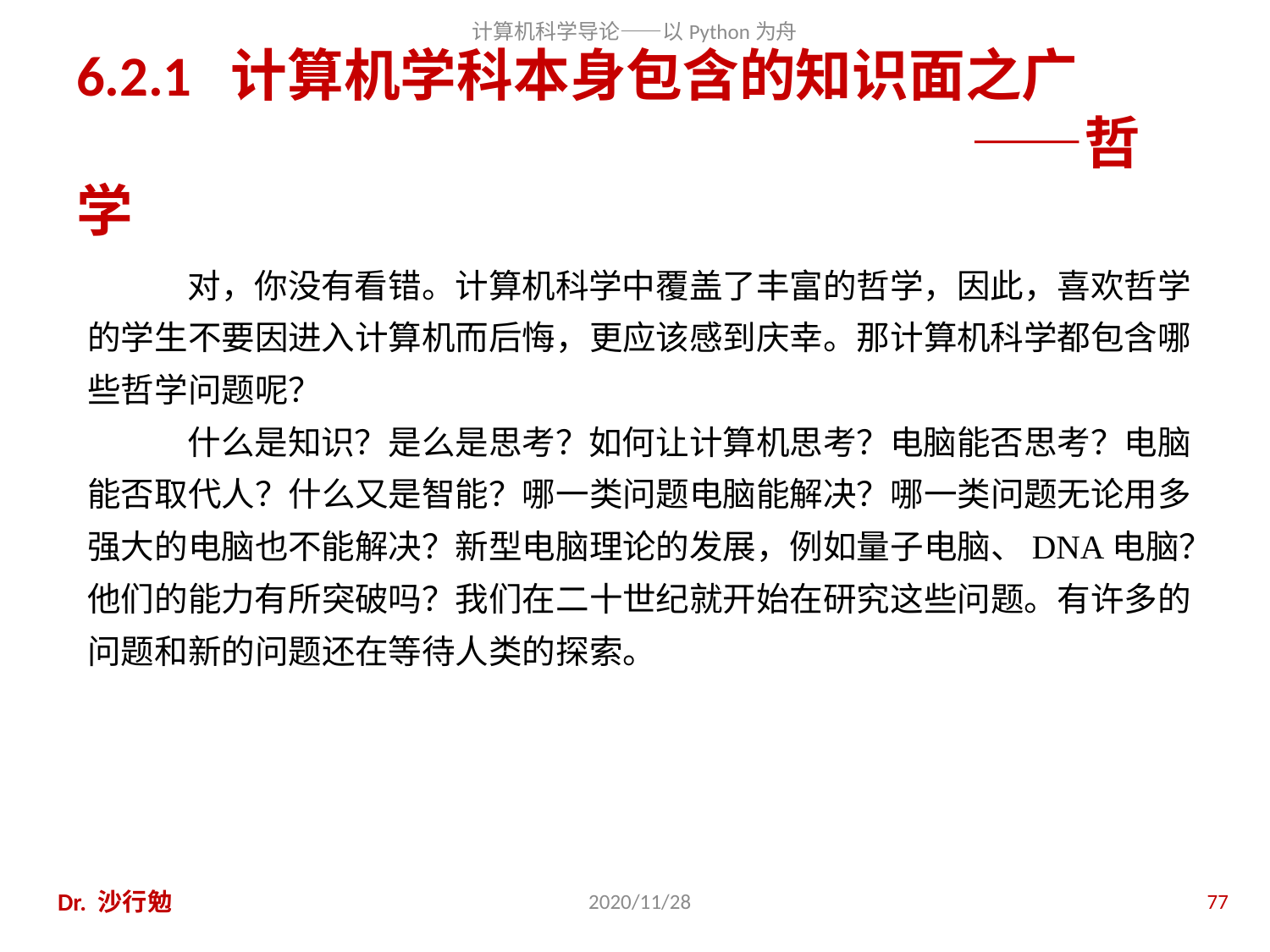

# 6.2.1  计算机学科本身包含的知识面之广 ——哲学
对，你没有看错。计算机科学中覆盖了丰富的哲学，因此，喜欢哲学的学生不要因进入计算机而后悔，更应该感到庆幸。那计算机科学都包含哪些哲学问题呢？
什么是知识？是么是思考？如何让计算机思考？电脑能否思考？电脑能否取代人？什么又是智能？哪一类问题电脑能解决？哪一类问题无论用多强大的电脑也不能解决？新型电脑理论的发展，例如量子电脑、DNA电脑？他们的能力有所突破吗？我们在二十世纪就开始在研究这些问题。有许多的问题和新的问题还在等待人类的探索。
Dr. 沙行勉
2020/11/28
77